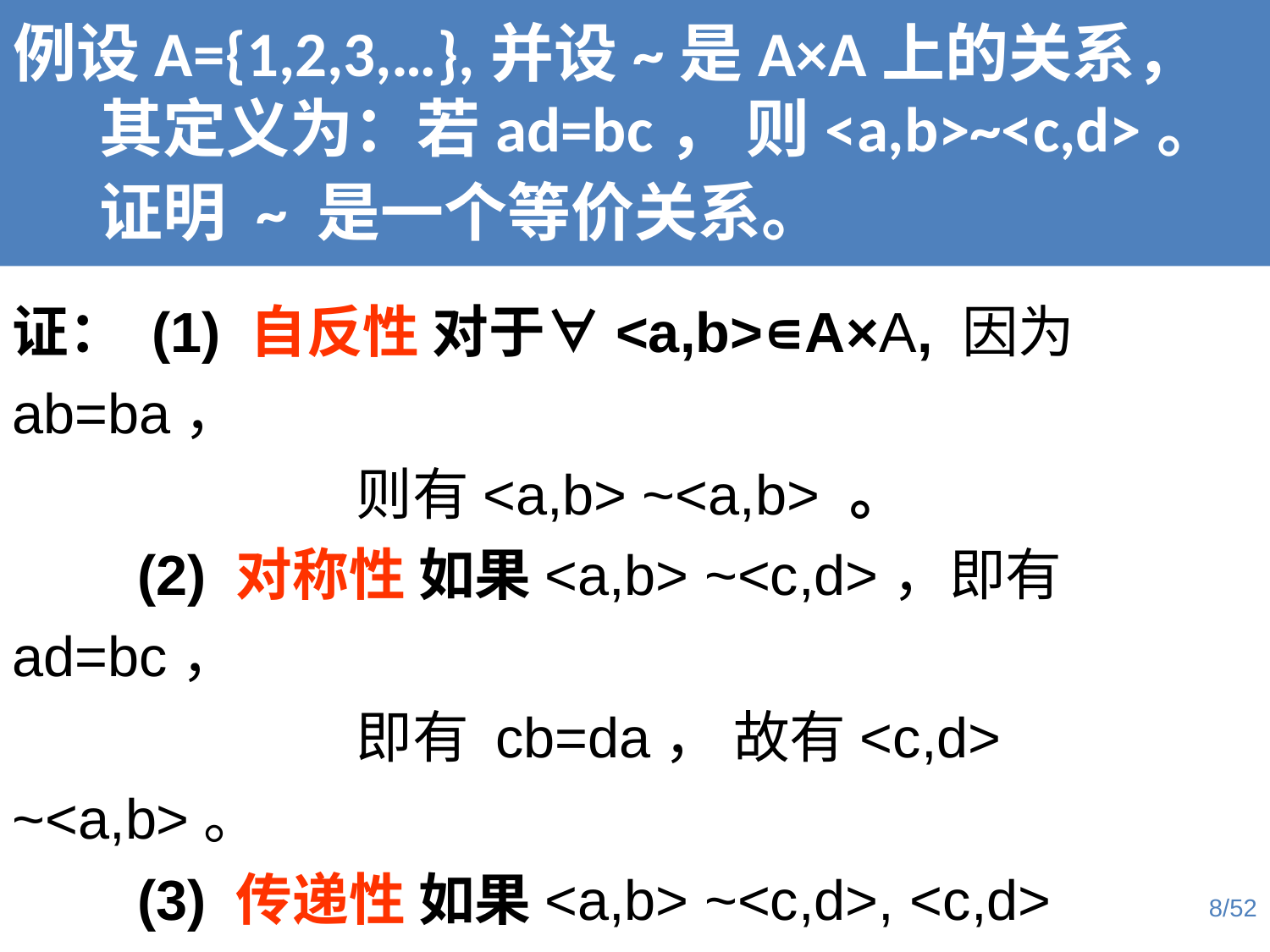

例设A={1,2,3,…},并设~是A×A上的关系，其定义为：若ad=bc， 则<a,b>~<c,d>。证明 ~ 是一个等价关系。
证： (1) 自反性 对于∀<a,b>∊A×A, 因为ab=ba，
                          则有<a,b> ~<a,b> 。
        (2) 对称性 如果<a,b> ~<c,d>，即有 ad=bc，
                          即有 cb=da， 故有<c,d> ~<a,b>。
        (3) 传递性 如果<a,b> ~<c,d>, <c,d> ~<e,f>，
                           即有 ad=bc,  cf=de,
                           于是有 adcf=bcde
                           即 af=be,  故有  <a,b>~<e,f>
8/52